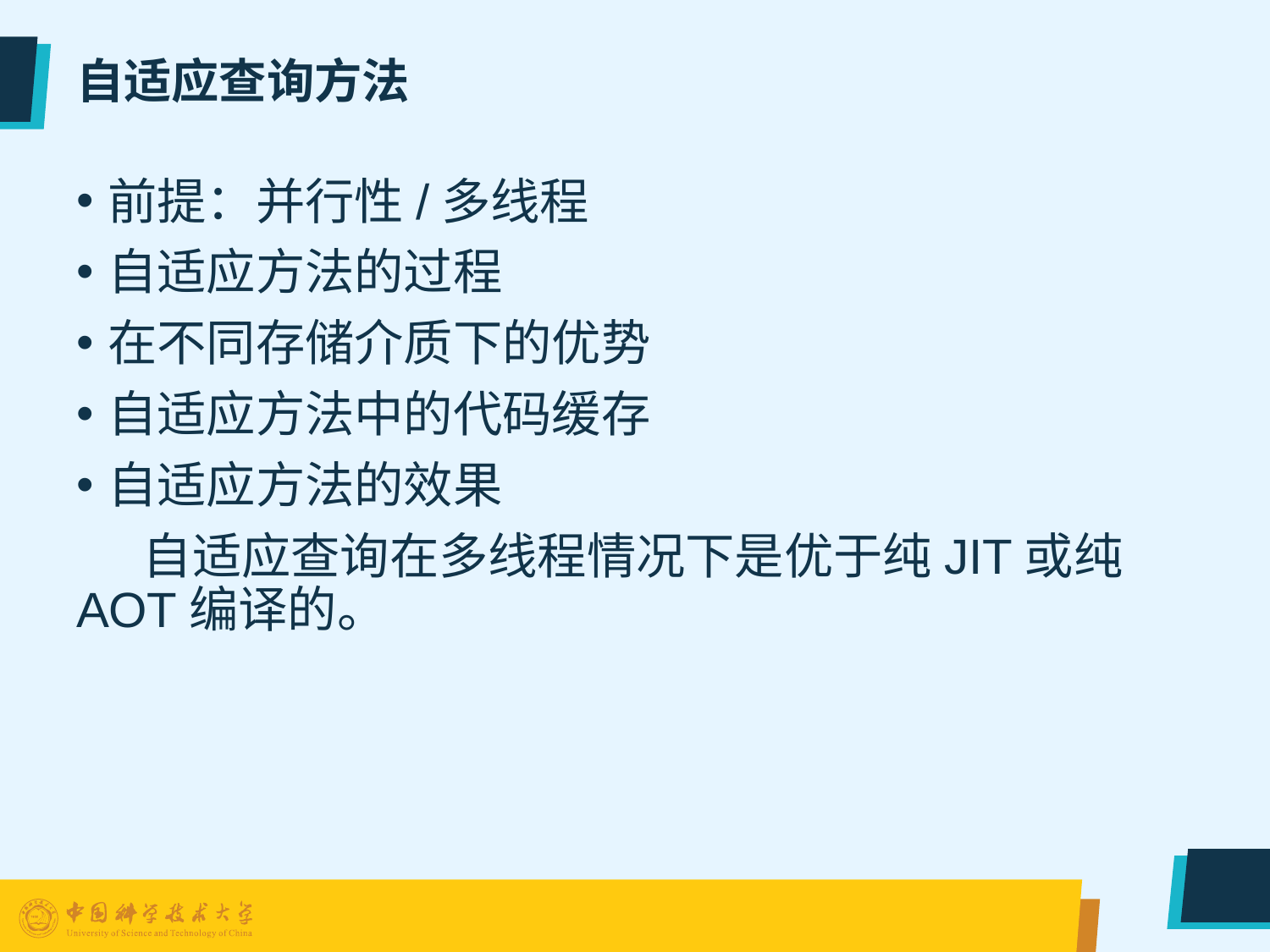

# 自适应查询方法
前提：并行性/多线程
自适应方法的过程
在不同存储介质下的优势
自适应方法中的代码缓存
自适应方法的效果
     自适应查询在多线程情况下是优于纯JIT或纯AOT编译的。